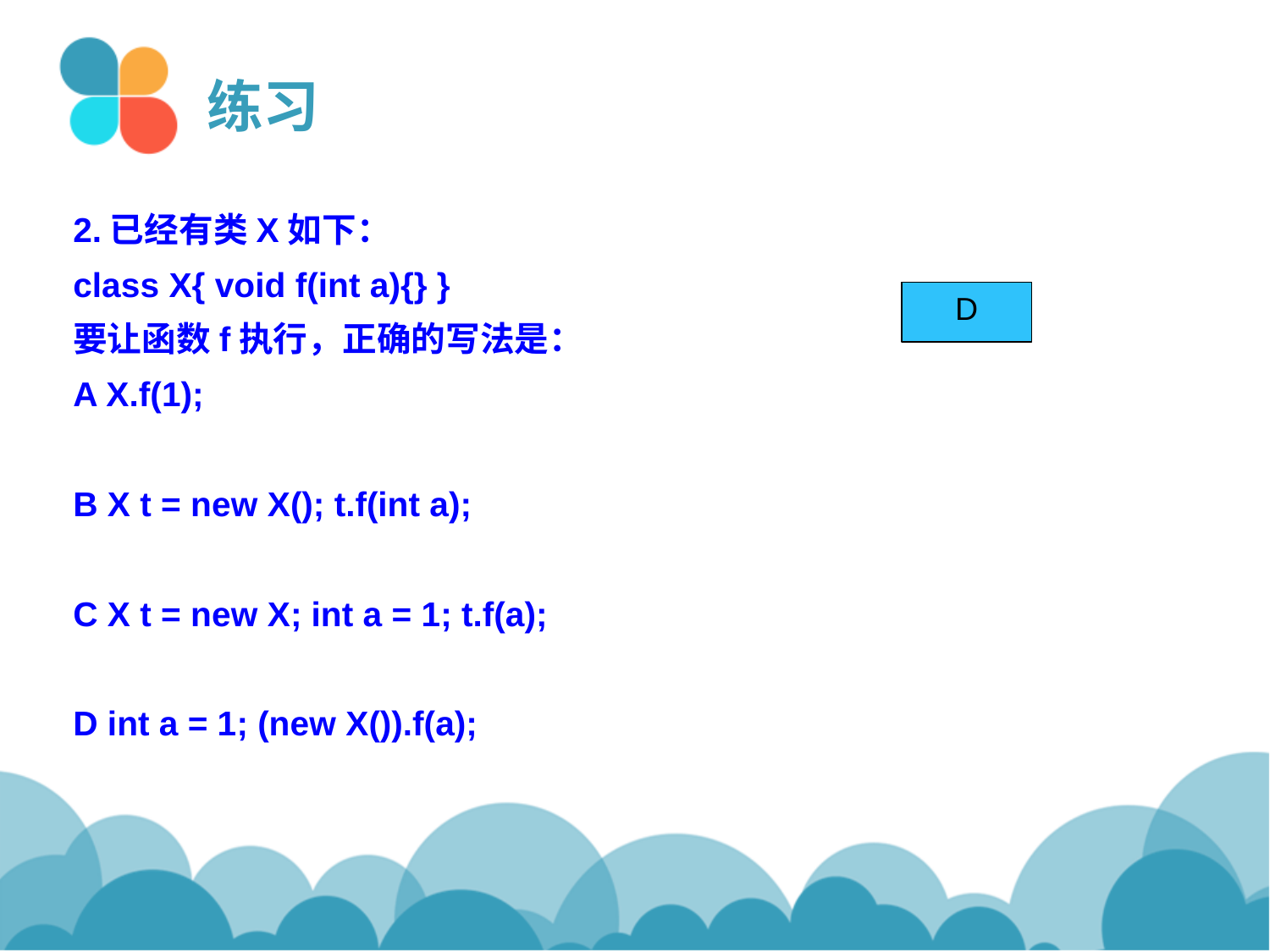

# 练习
2.已经有类X如下：
class X{ void f(int a){} }
要让函数f执行，正确的写法是：
A X.f(1);

B X t = new X(); t.f(int a);

C X t = new X; int a = 1; t.f(a);

D int a = 1; (new X()).f(a);
D